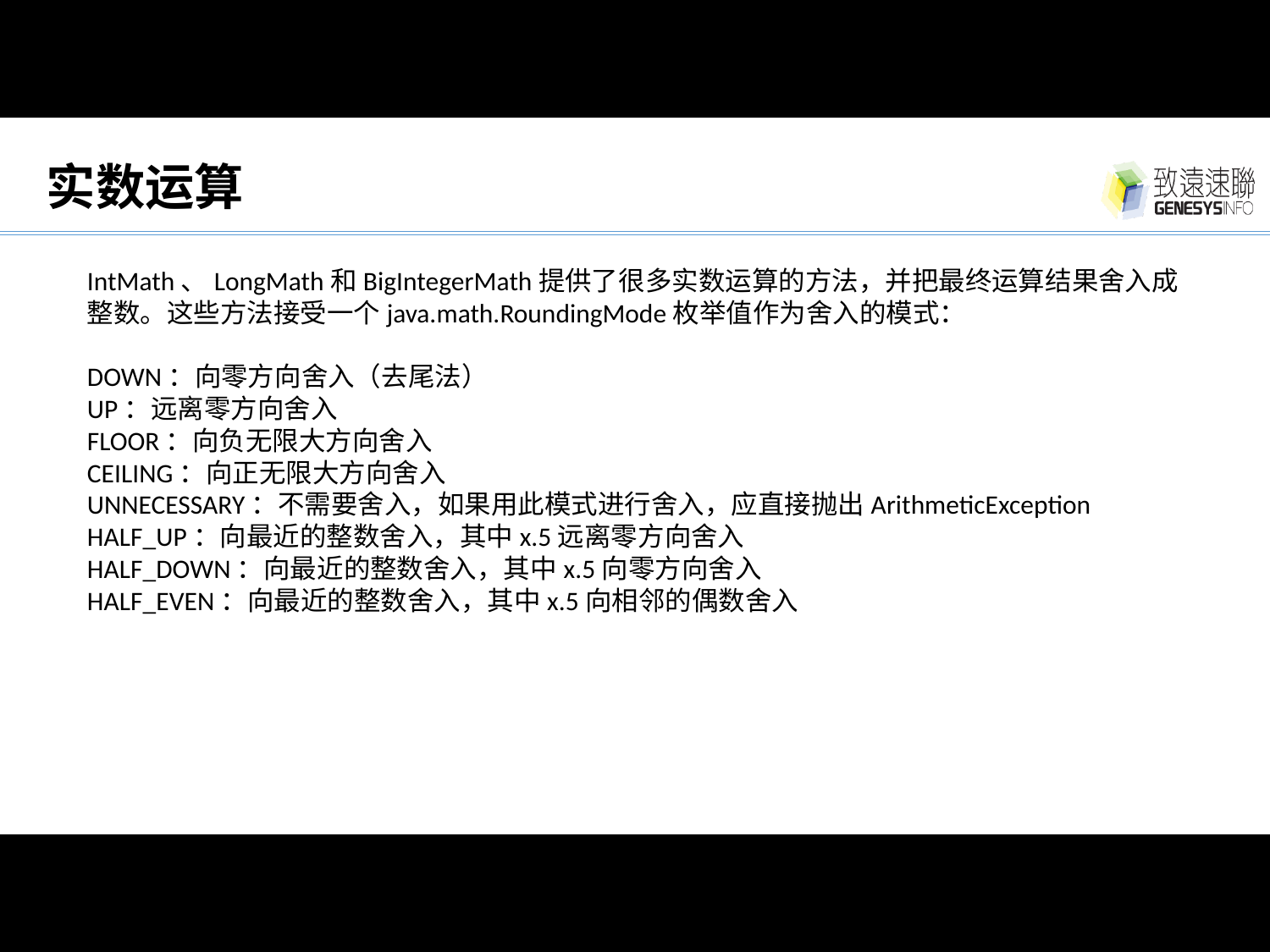

实数运算
IntMath、LongMath和BigIntegerMath提供了很多实数运算的方法，并把最终运算结果舍入成整数。这些方法接受一个java.math.RoundingMode枚举值作为舍入的模式：

DOWN：向零方向舍入（去尾法）
UP：远离零方向舍入
FLOOR：向负无限大方向舍入
CEILING：向正无限大方向舍入
UNNECESSARY：不需要舍入，如果用此模式进行舍入，应直接抛出ArithmeticException
HALF_UP：向最近的整数舍入，其中x.5远离零方向舍入
HALF_DOWN：向最近的整数舍入，其中x.5向零方向舍入
HALF_EVEN：向最近的整数舍入，其中x.5向相邻的偶数舍入